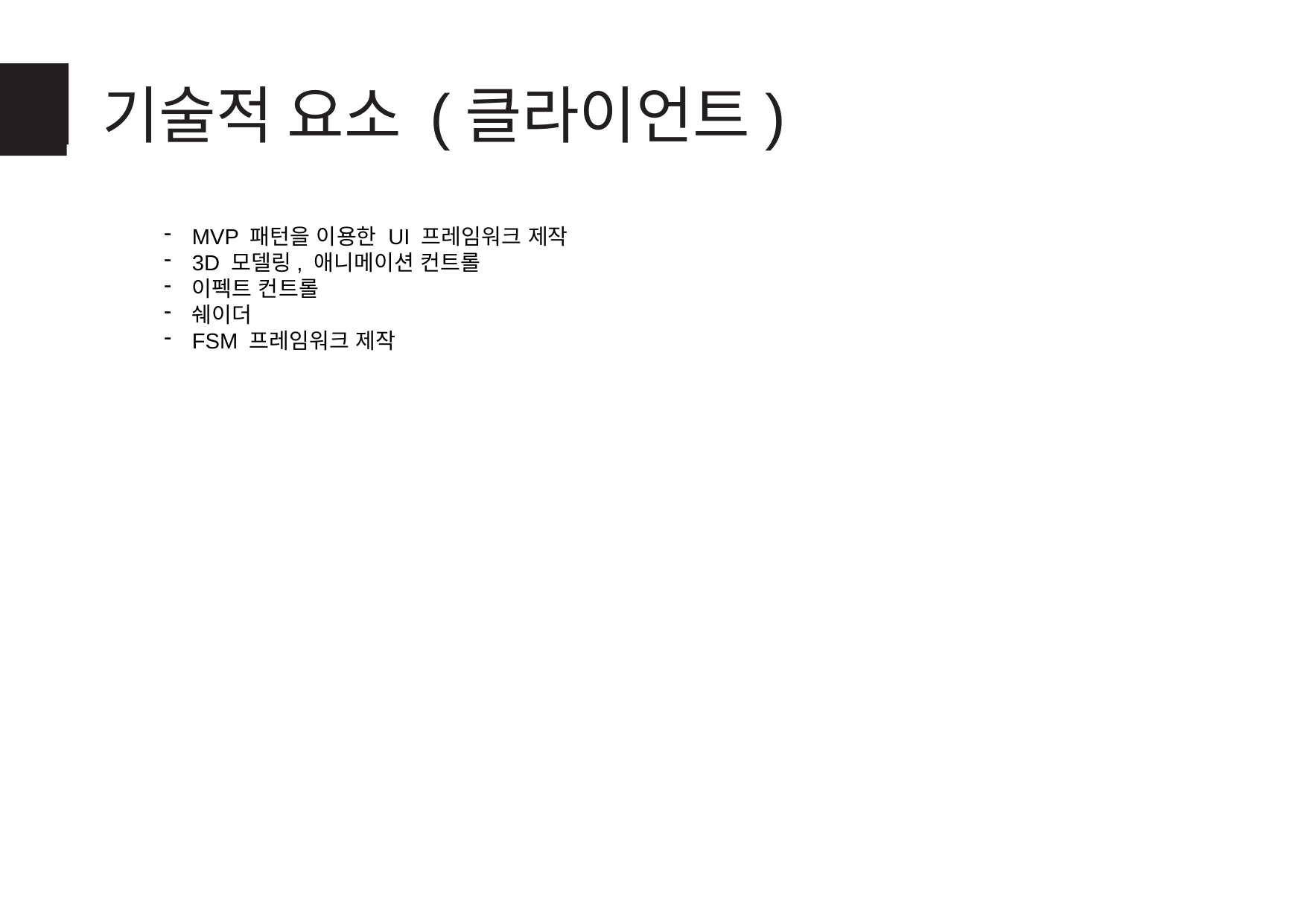

# 기술적 요소 (클라이언트)
MVP 패턴을 이용한 UI 프레임워크 제작
3D 모델링, 애니메이션 컨트롤
이펙트 컨트롤
쉐이더
FSM 프레임워크 제작